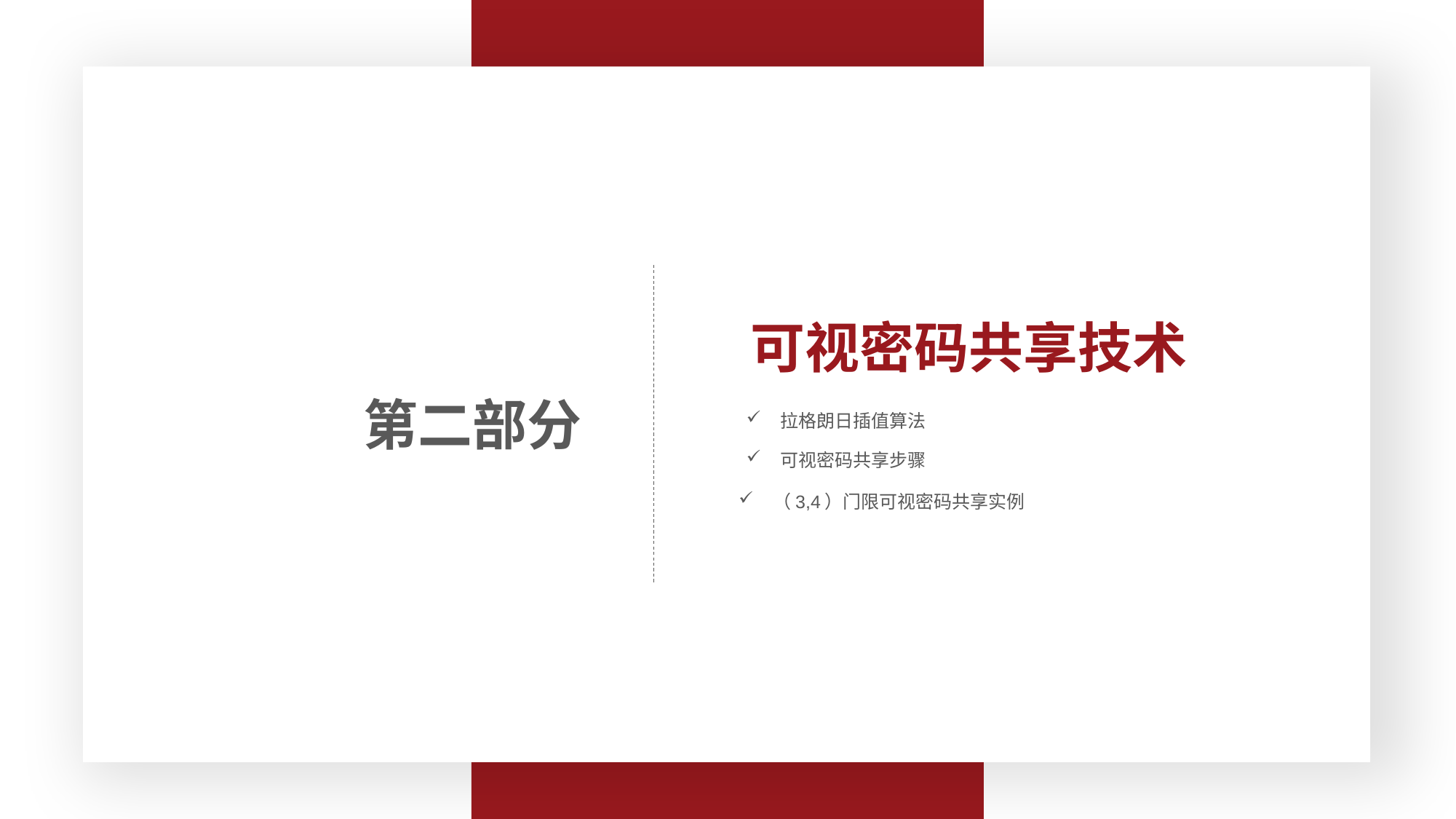

可视密码共享技术
第二部分
拉格朗日插值算法
可视密码共享步骤
（3,4）门限可视密码共享实例